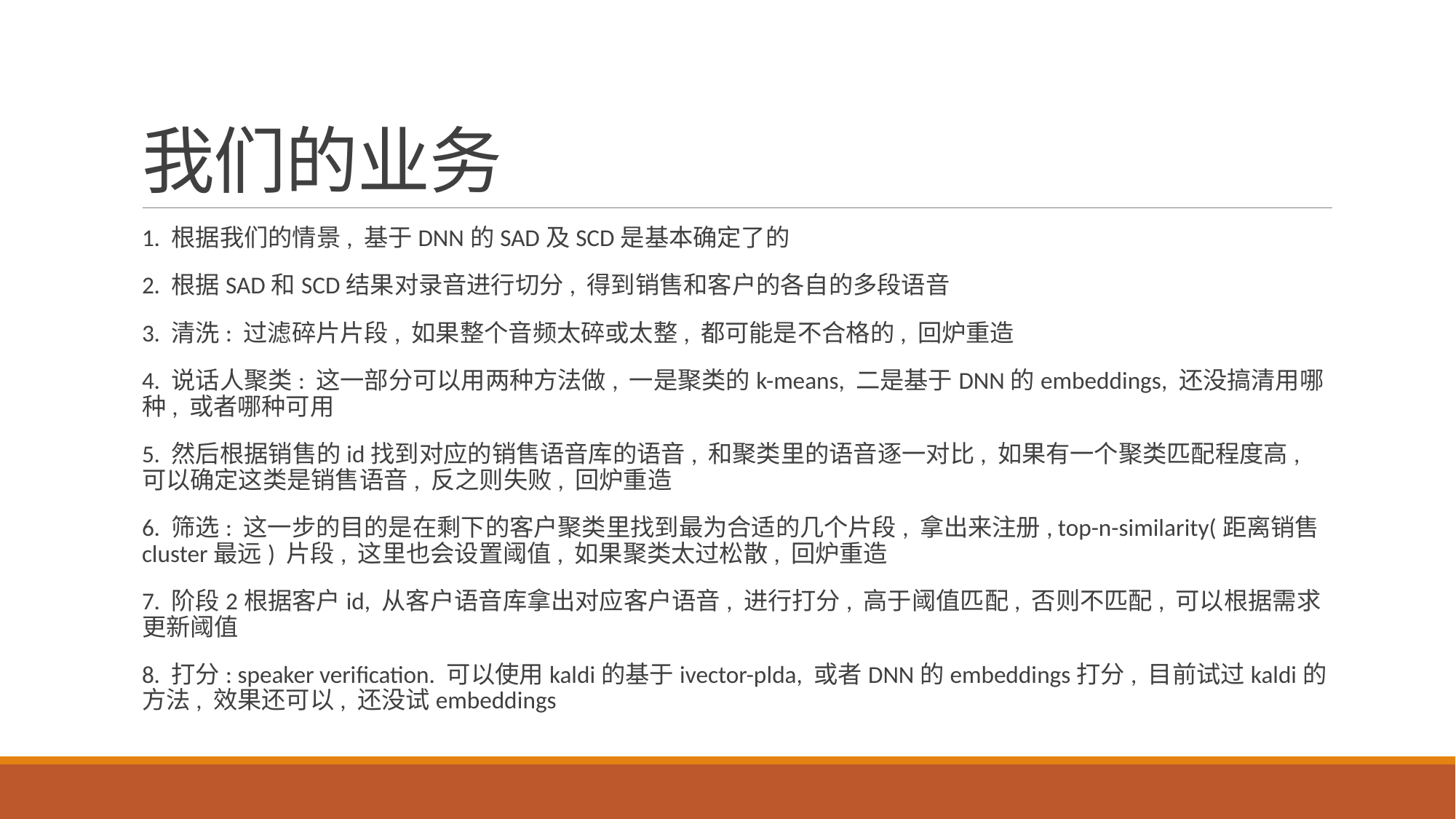

# 我们的业务
1. 根据我们的情景, 基于DNN的SAD及SCD是基本确定了的
2. 根据SAD和SCD结果对录音进行切分, 得到销售和客户的各自的多段语音
3. 清洗: 过滤碎片片段, 如果整个音频太碎或太整, 都可能是不合格的, 回炉重造
4. 说话人聚类: 这一部分可以用两种方法做, 一是聚类的k-means, 二是基于DNN的embeddings, 还没搞清用哪种, 或者哪种可用
5. 然后根据销售的id找到对应的销售语音库的语音, 和聚类里的语音逐一对比, 如果有一个聚类匹配程度高, 可以确定这类是销售语音, 反之则失败, 回炉重造
6. 筛选: 这一步的目的是在剩下的客户聚类里找到最为合适的几个片段, 拿出来注册, top-n-similarity(距离销售cluster最远) 片段, 这里也会设置阈值, 如果聚类太过松散, 回炉重造
7. 阶段2根据客户id, 从客户语音库拿出对应客户语音, 进行打分, 高于阈值匹配, 否则不匹配, 可以根据需求更新阈值
8. 打分: speaker verification. 可以使用kaldi的基于ivector-plda, 或者DNN的embeddings打分, 目前试过kaldi的方法, 效果还可以, 还没试embeddings